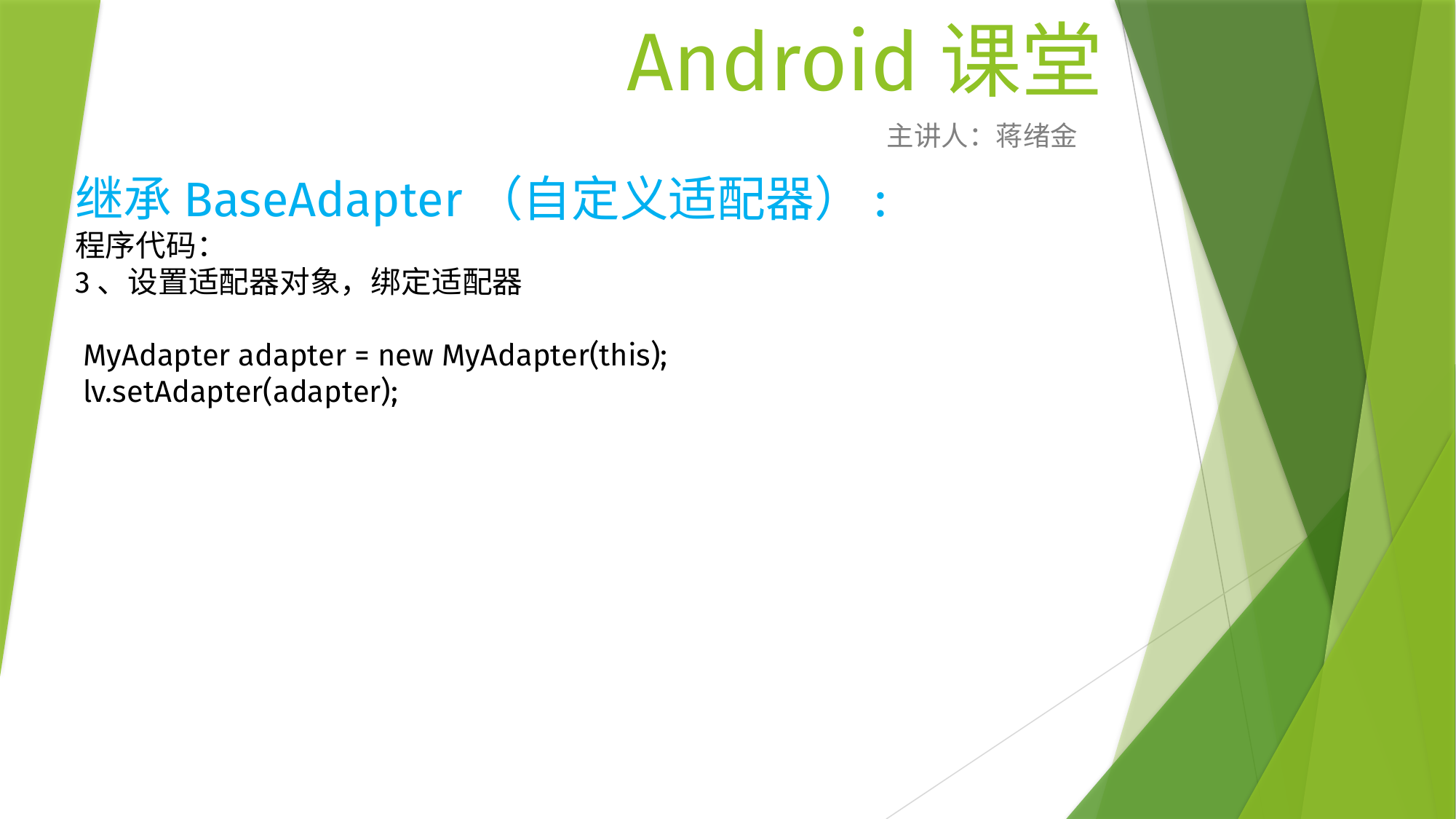

# Android课堂
主讲人：蒋绪金
继承BaseAdapter（自定义适配器）:
程序代码：
3、设置适配器对象，绑定适配器

 MyAdapter adapter = new MyAdapter(this);
 lv.setAdapter(adapter);